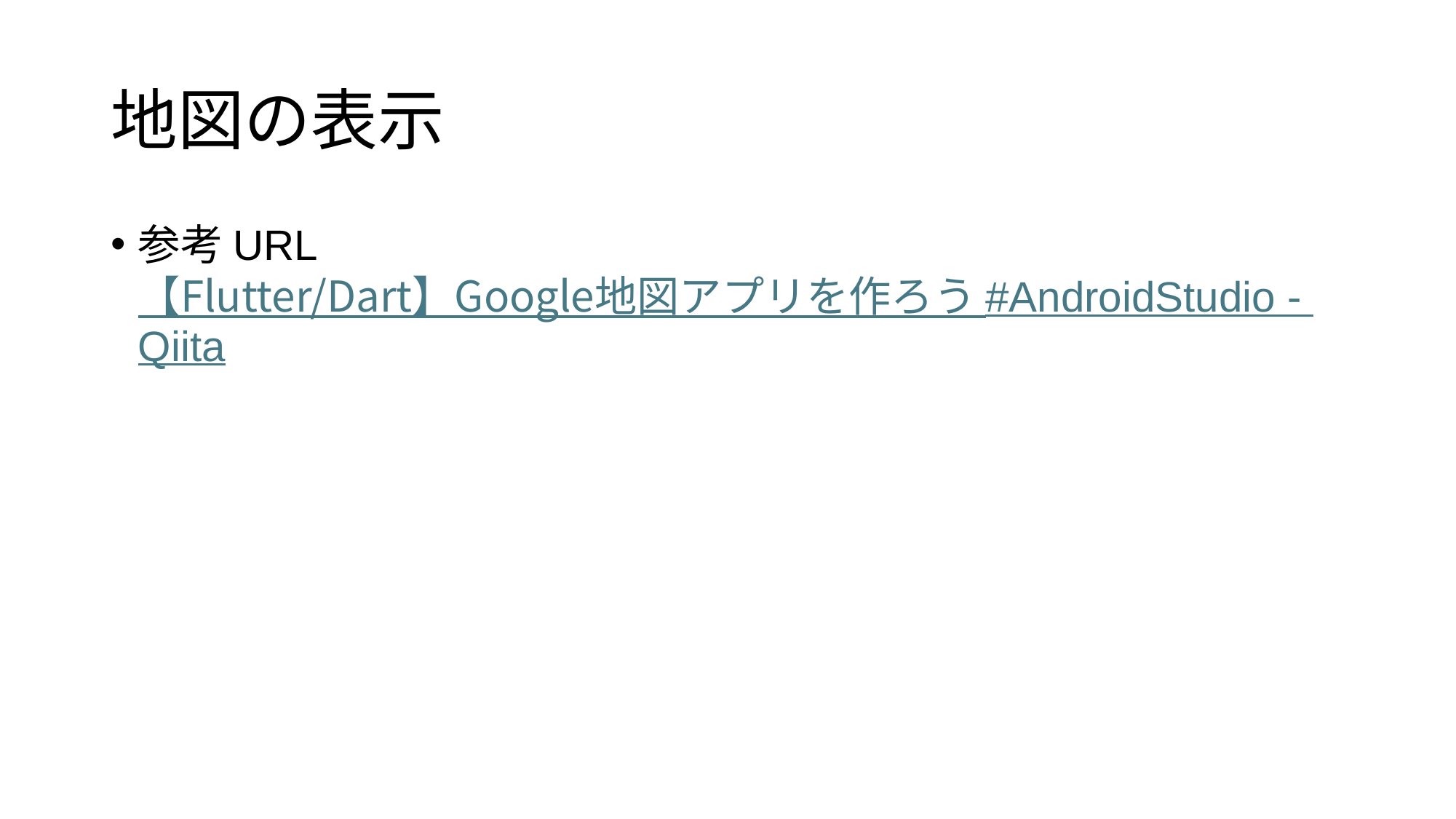

# 地図の表示
参考URL
【Flutter/Dart】Google地図アプリを作ろう #AndroidStudio - Qiita